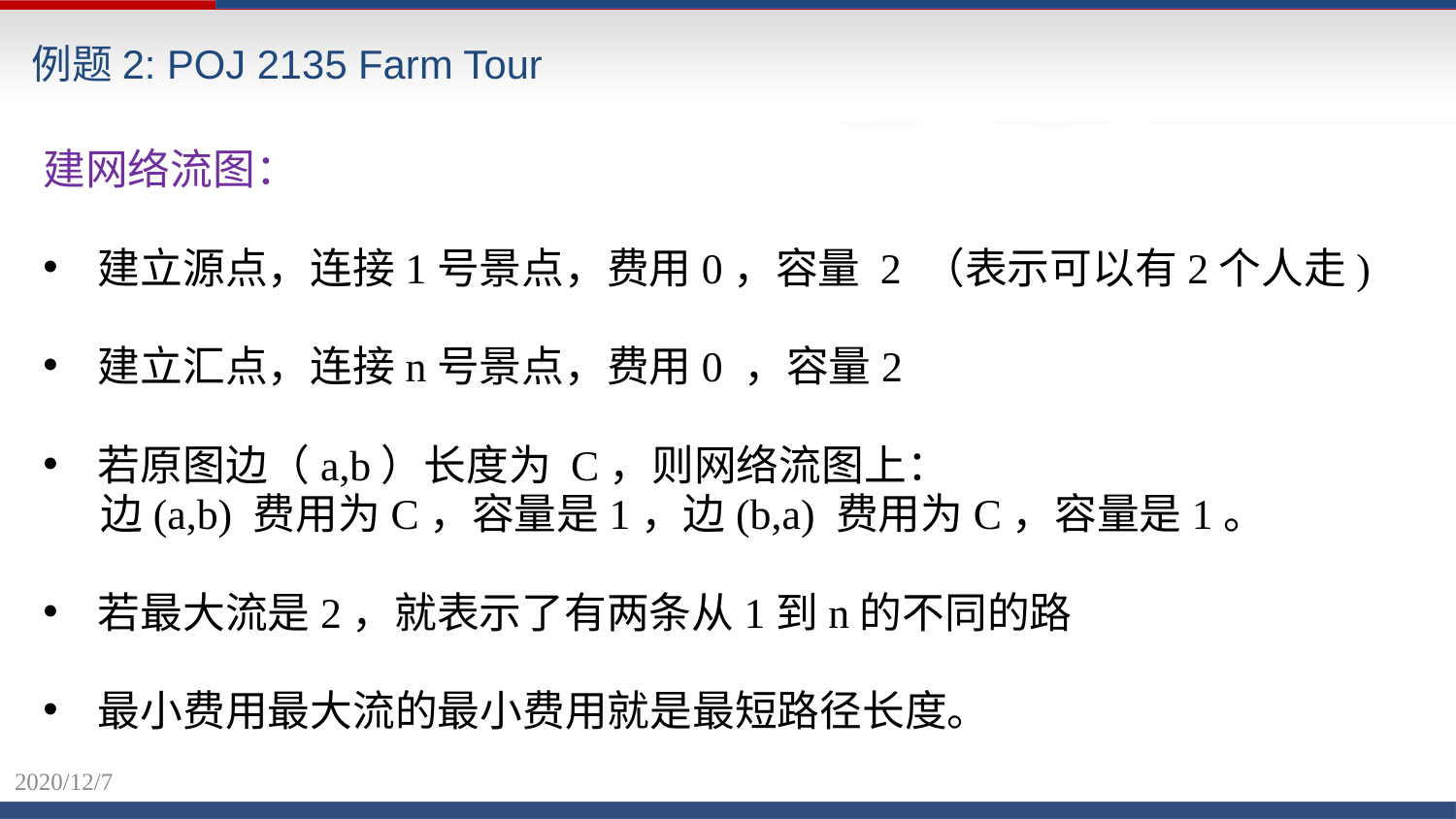

例题2: POJ 2135 Farm Tour
建网络流图：

建立源点，连接1号景点，费用0，容量 2 （表示可以有2个人走)

建立汇点，连接n号景点，费用0 ，容量2

若原图边（a,b）长度为 C，则网络流图上：
     边(a,b) 费用为C，容量是1，边(b,a) 费用为C，容量是1。

若最大流是2，就表示了有两条从1到n的不同的路

最小费用最大流的最小费用就是最短路径长度。
2020/12/7